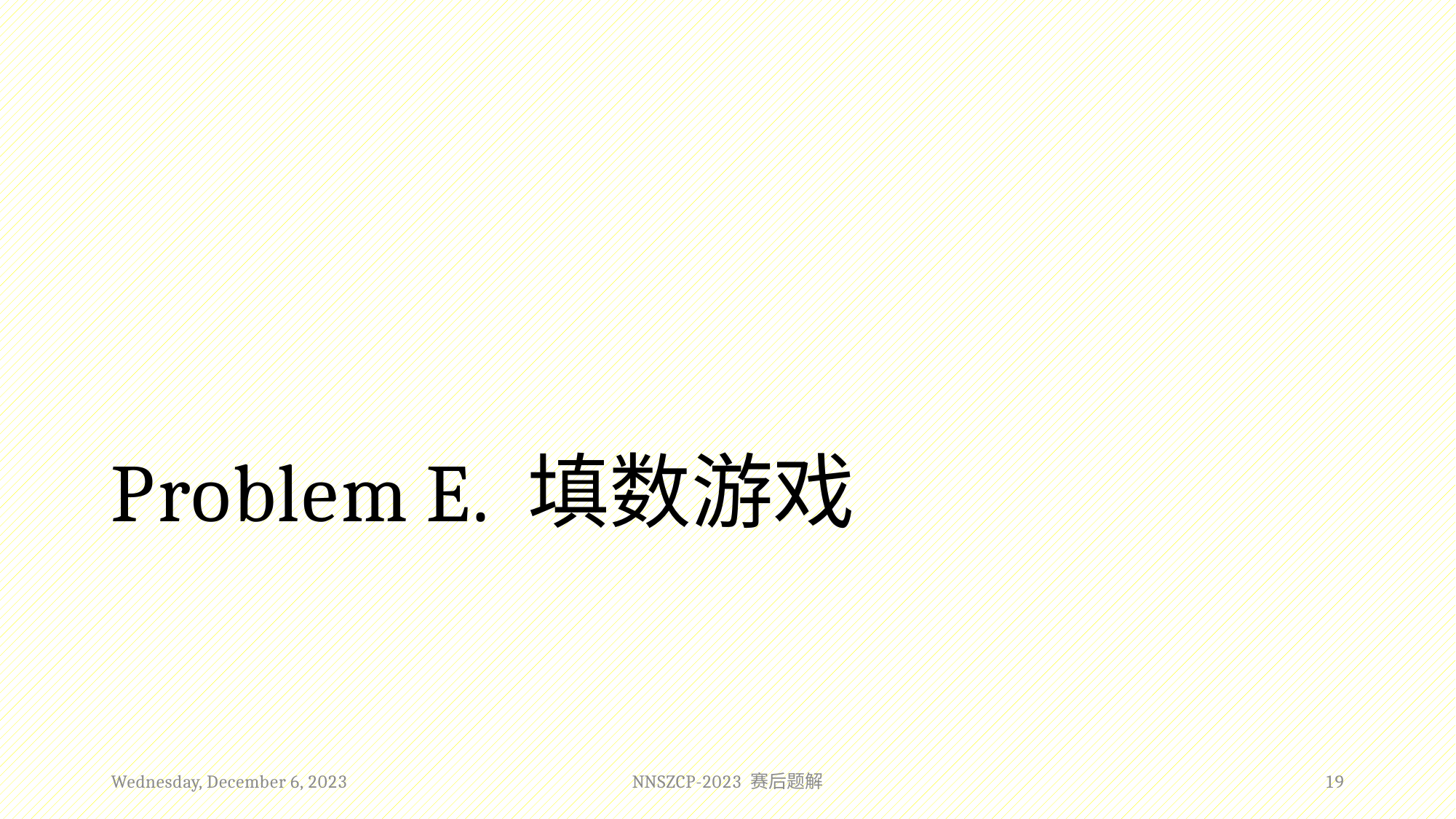

# Problem E. 填数游戏
Wednesday, December 6, 2023
NNSZCP-2023 赛后题解
19